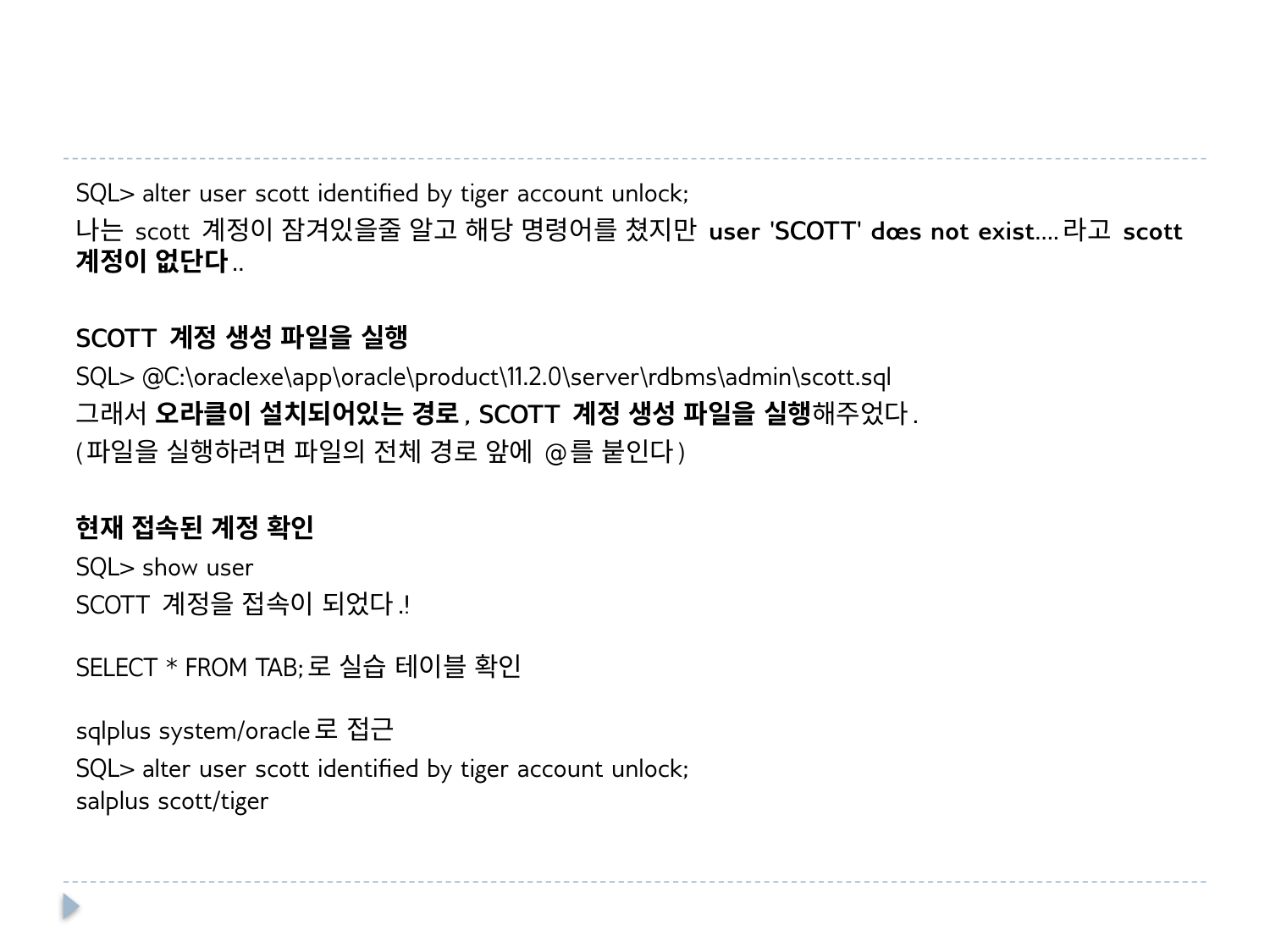

#
SQL> alter user scott identified by tiger account unlock;
나는 scott 계정이 잠겨있을줄 알고 해당 명령어를 쳤지만 user 'SCOTT' does not exist....라고 scott 계정이 없단다..

SCOTT 계정 생성 파일을 실행
SQL> @C:\oraclexe\app\oracle\product\11.2.0\server\rdbms\admin\scott.sql
그래서 오라클이 설치되어있는 경로, SCOTT 계정 생성 파일을 실행해주었다.
(파일을 실행하려면 파일의 전체 경로 앞에 @를 붙인다)

현재 접속된 계정 확인
SQL> show user
SCOTT 계정을 접속이 되었다.!
SELECT * FROM TAB;로 실습 테이블 확인
sqlplus system/oracle로 접근
SQL> alter user scott identified by tiger account unlock;
salplus scott/tiger